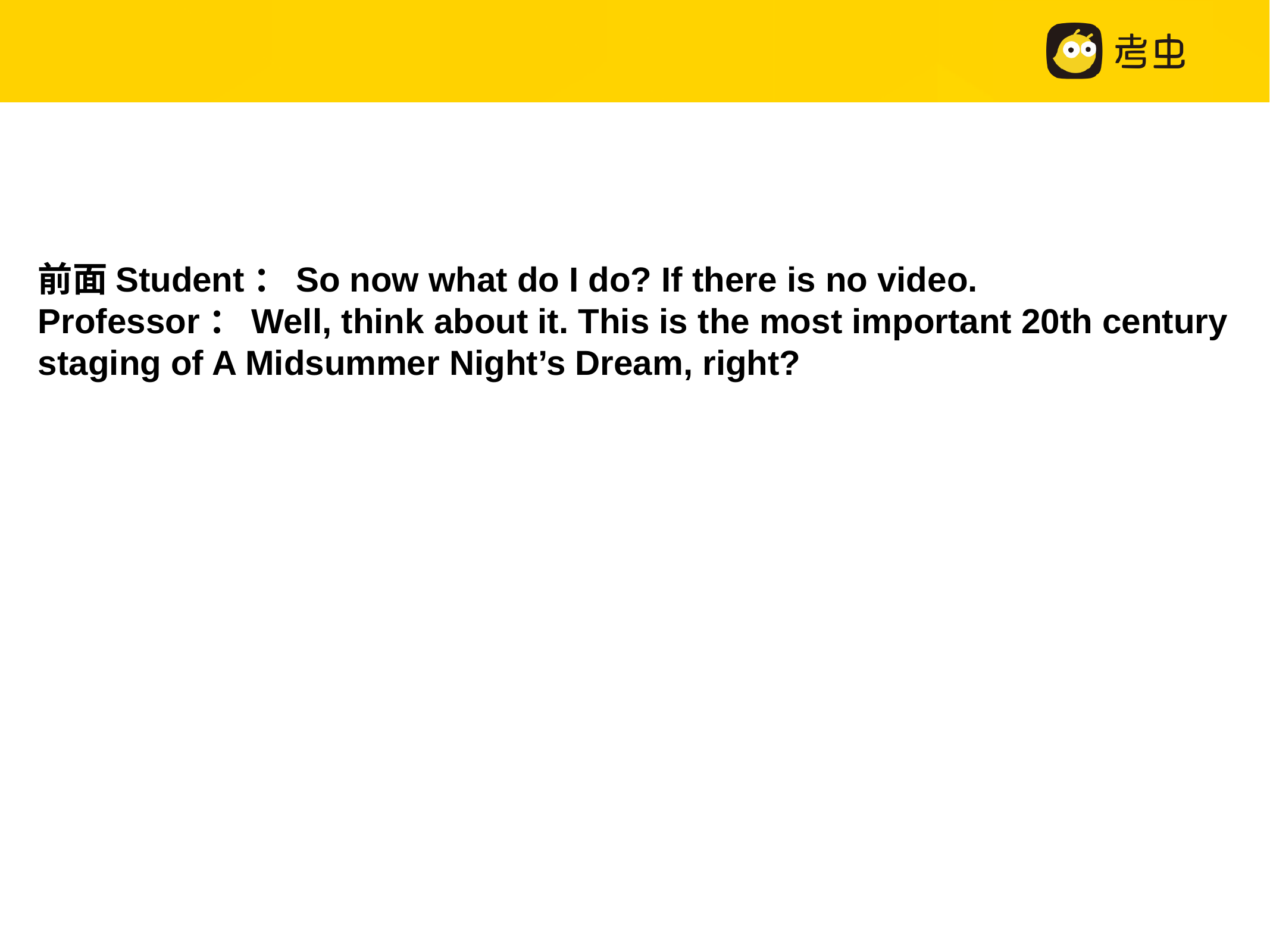

前面Student：So now what do I do? If there is no video.
Professor：Well, think about it. This is the most important 20th century staging of A Midsummer Night’s Dream, right?